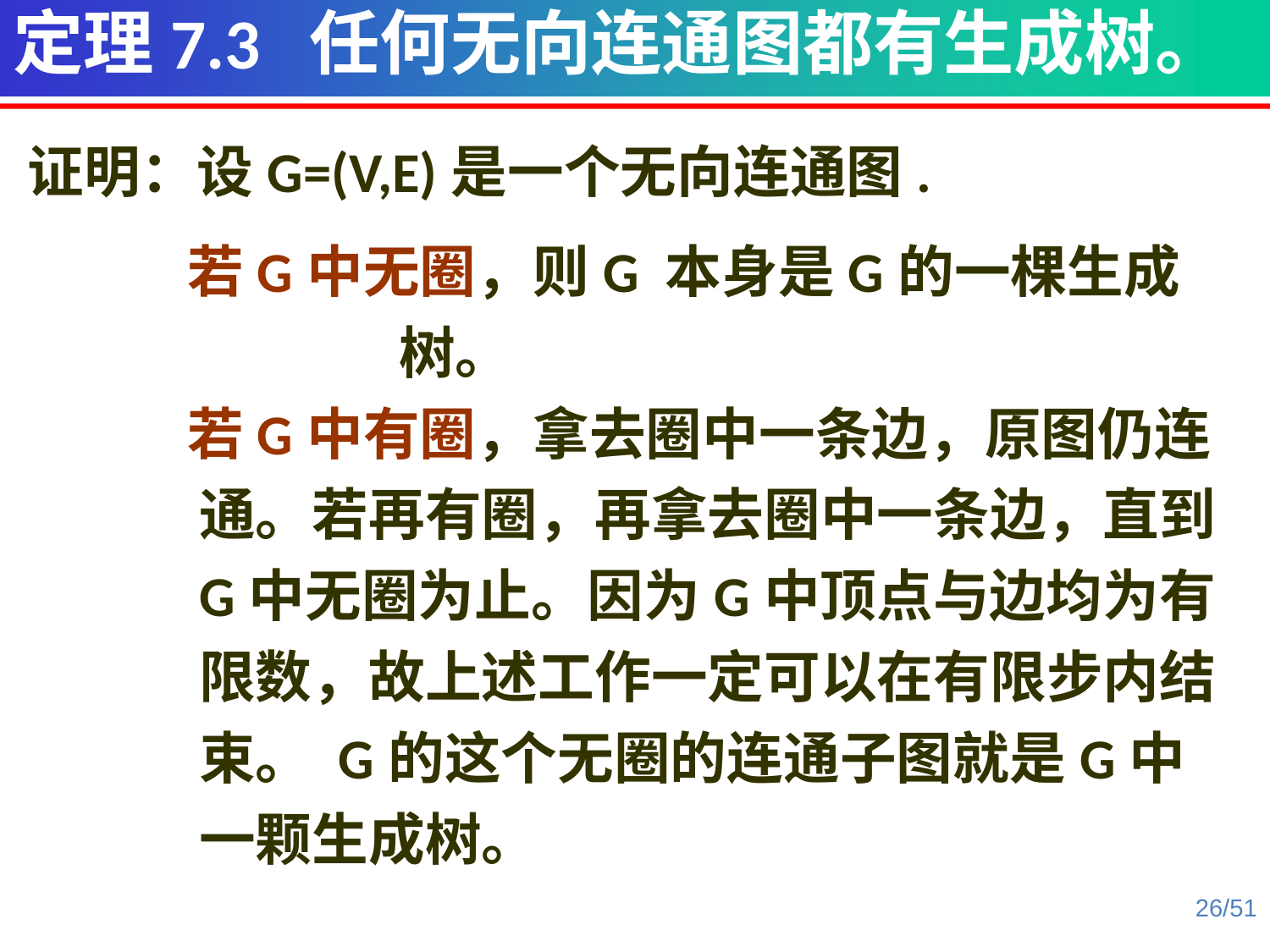

定理7.3  任何无向连通图都有生成树。
证明：设G=(V,E)是一个无向连通图.

若G中无圈，则G 本身是G的一棵生成树。
若G中有圈，拿去圈中一条边，原图仍连通。若再有圈，再拿去圈中一条边，直到G中无圈为止。因为G中顶点与边均为有限数，故上述工作一定可以在有限步内结束。 G的这个无圈的连通子图就是G中一颗生成树。
26/51